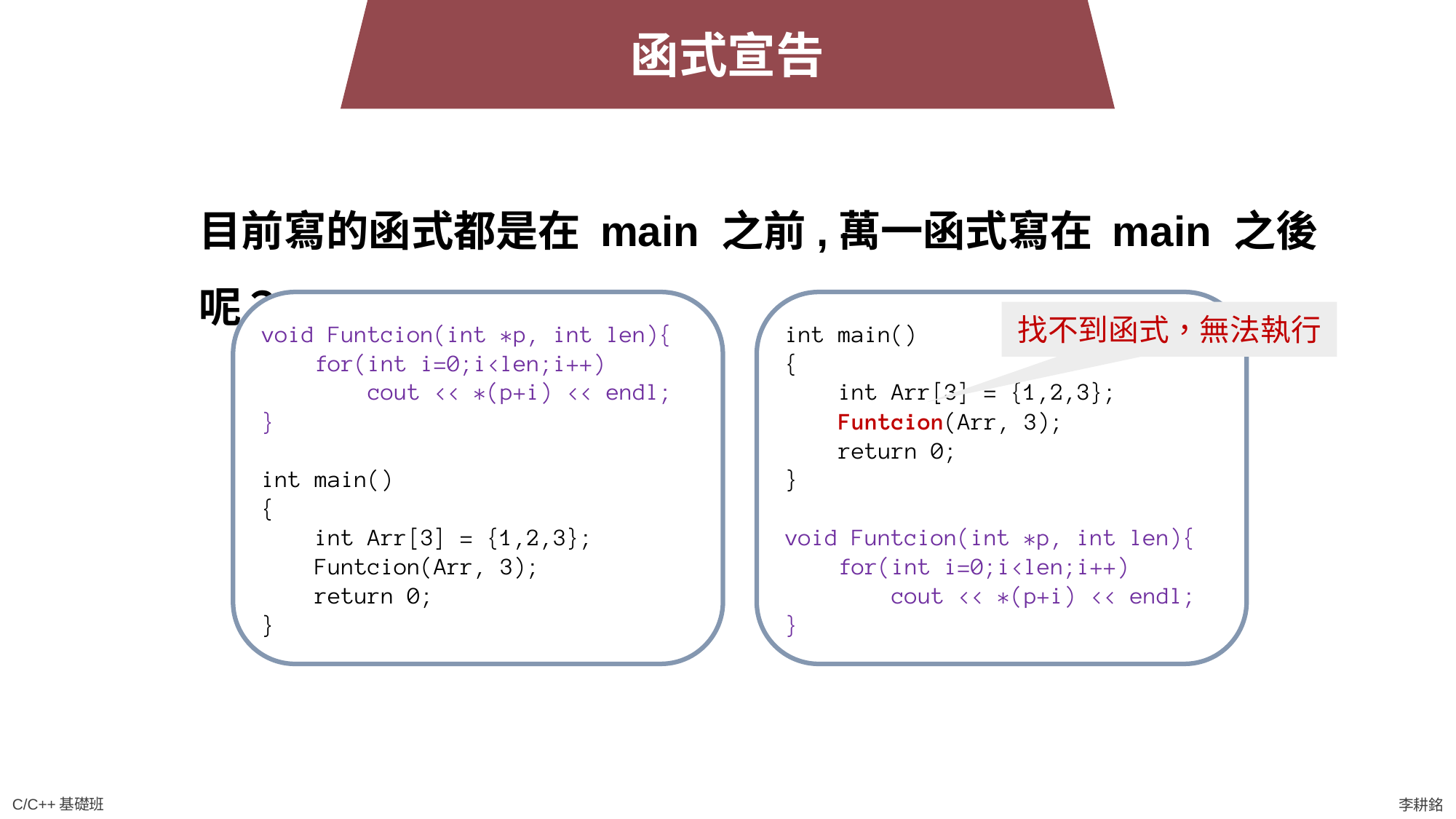

函式宣告
目前寫的函式都是在 main 之前,萬一函式寫在 main 之後呢？
void Funtcion(int *p, int len){
    for(int i=0;i<len;i++)
        cout << *(p+i) << endl;
}

int main()
{
    int Arr[3] = {1,2,3};
    Funtcion(Arr, 3);
    return 0;
}
int main()
{
    int Arr[3] = {1,2,3};
    Funtcion(Arr, 3);
    return 0;
}

void Funtcion(int *p, int len){
    for(int i=0;i<len;i++)
        cout << *(p+i) << endl;
}
找不到函式，無法執行
C/C++基礎班
李耕銘